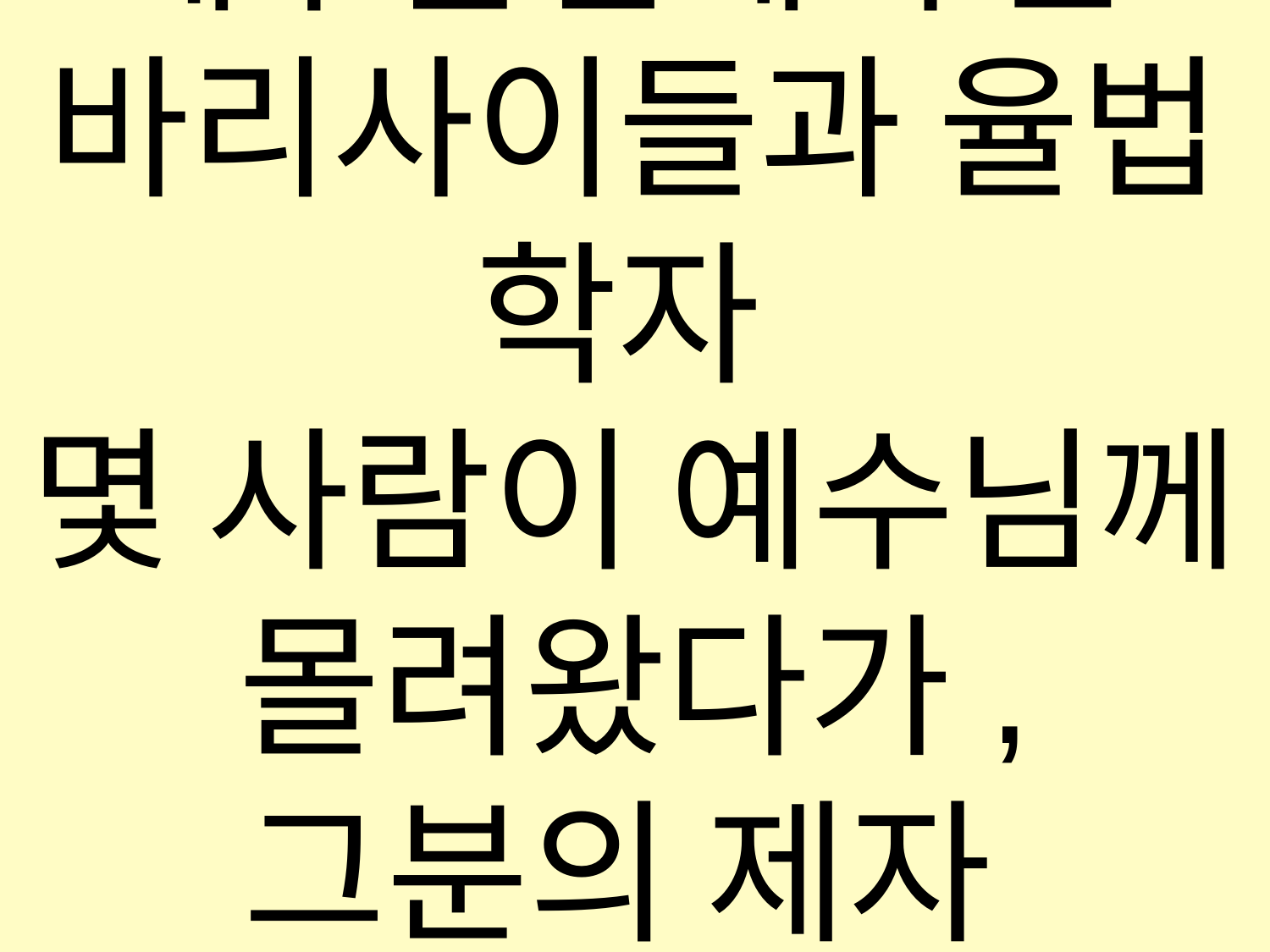

그때에 예루살렘에서 온
바리사이들과 율법 학자
몇 사람이 예수님께
몰려왔다가, 그분의 제자
몇 사람이 더러운 손으로,